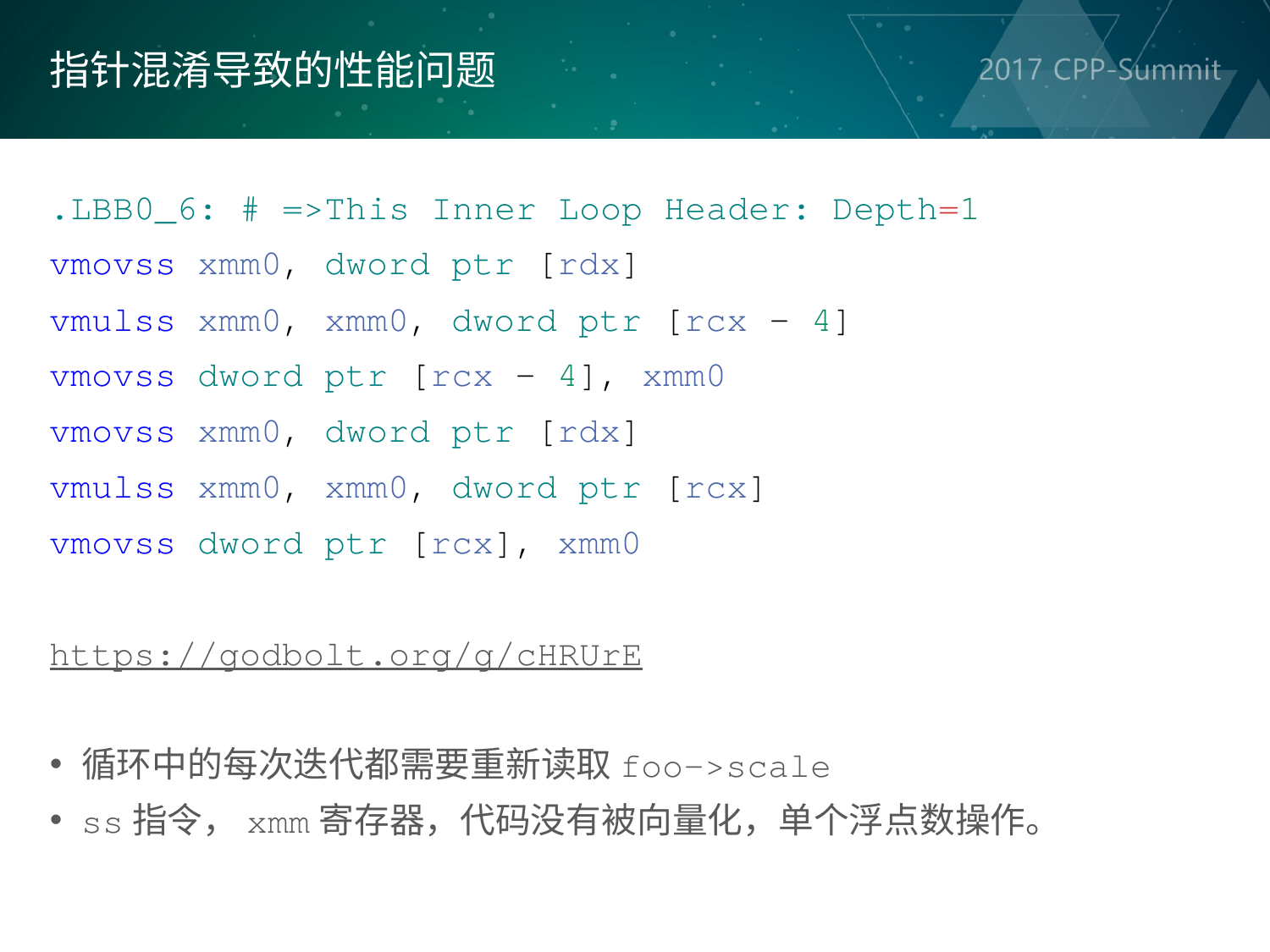

指针混淆导致的性能问题

.LBB0_6: # =>This Inner Loop Header: Depth=1
vmovss xmm0, dword ptr [rdx]
vmulss xmm0, xmm0, dword ptr [rcx - 4]
vmovss dword ptr [rcx - 4], xmm0
vmovss xmm0, dword ptr [rdx]
vmulss xmm0, xmm0, dword ptr [rcx]
vmovss dword ptr [rcx], xmm0

https://godbolt.org/g/cHRUrE

循环中的每次迭代都需要重新读取foo->scale
ss指令，xmm寄存器，代码没有被向量化，单个浮点数操作。